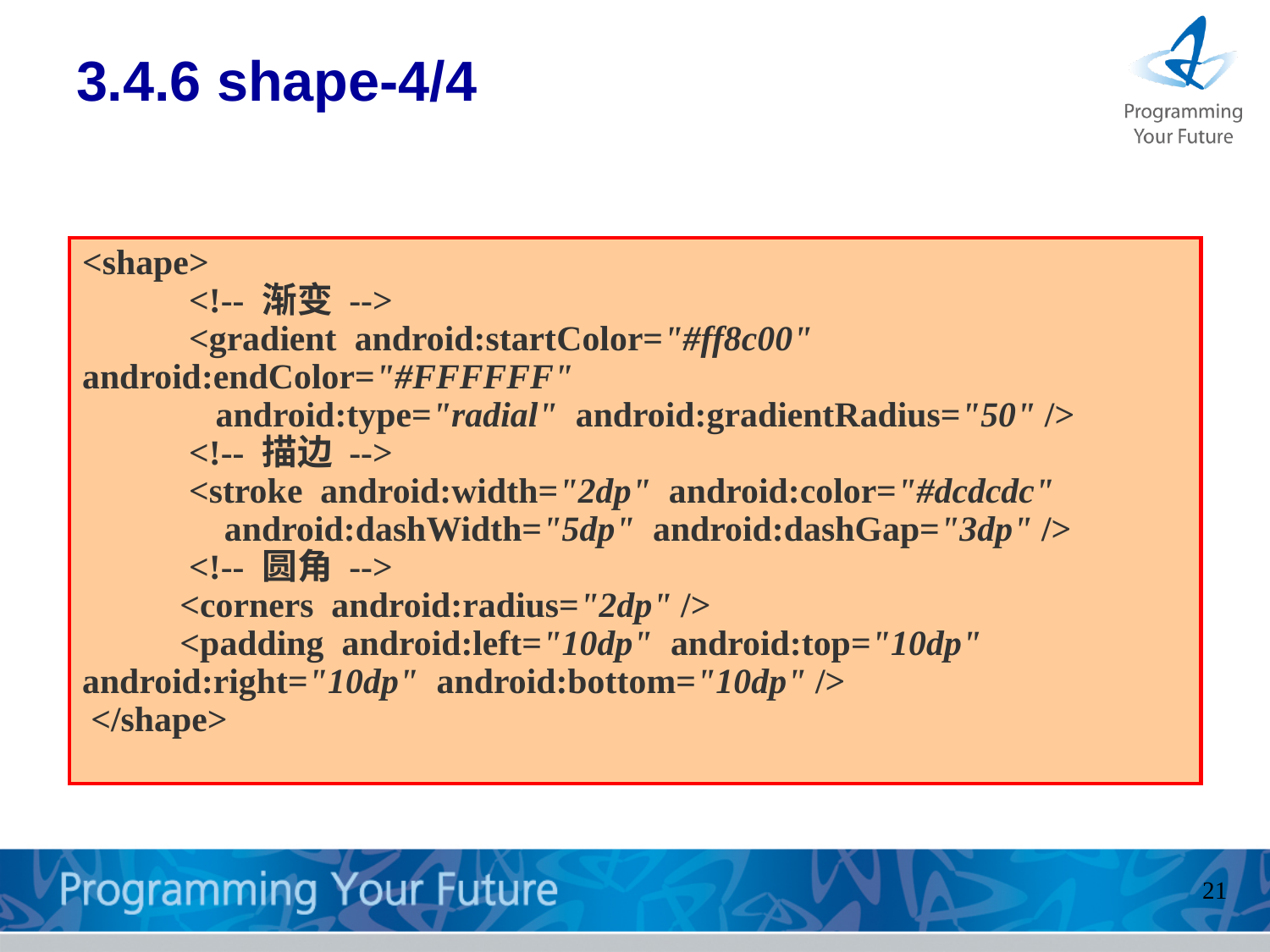

# 3.4.6 shape-4/4

<shape>
            <!-- 渐变 -->
            <gradient  android:startColor="#ff8c00"  	 	        	android:endColor="#FFFFFF"
               android:type="radial"  android:gradientRadius="50" />
            <!-- 描边 -->
            <stroke  android:width="2dp"  android:color="#dcdcdc"
                android:dashWidth="5dp"  android:dashGap="3dp" />
            <!-- 圆角 -->
           <corners  android:radius="2dp" />
           <padding  android:left="10dp"  android:top="10dp"  	android:right="10dp"  android:bottom="10dp" />
 </shape>